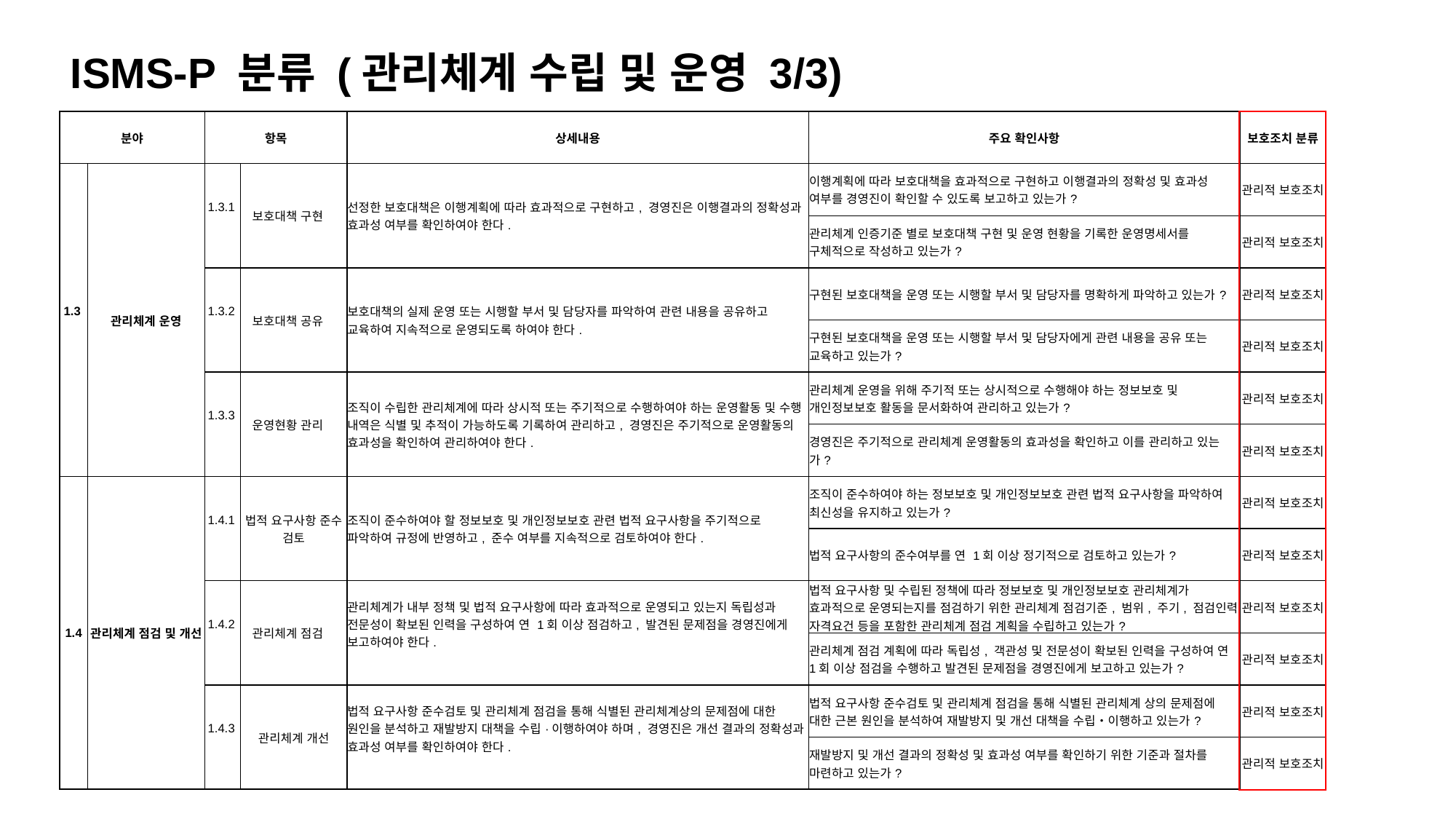

ISMS-P 분류 (관리체계 수립 및 운영 3/3)

| 분야 |  | 항목 |  | 상세내용 | 주요 확인사항 | 보호조치 분류 |
| --- | --- | --- | --- | --- | --- | --- |
| 1.3 | 관리체계 운영 | 1.3.1 | 보호대책 구현 | 선정한 보호대책은 이행계획에 따라 효과적으로 구현하고, 경영진은 이행결과의 정확성과 효과성 여부를 확인하여야 한다. | 이행계획에 따라 보호대책을 효과적으로 구현하고 이행결과의 정확성 및 효과성 여부를 경영진이 확인할 수 있도록 보고하고 있는가? | 관리적 보호조치 |
|  |  |  |  |  | 관리체계 인증기준 별로 보호대책 구현 및 운영 현황을 기록한 운영명세서를 구체적으로 작성하고 있는가? | 관리적 보호조치 |
|  |  | 1.3.2 | 보호대책 공유 | 보호대책의 실제 운영 또는 시행할 부서 및 담당자를 파악하여 관련 내용을 공유하고 교육하여 지속적으로 운영되도록 하여야 한다. | 구현된 보호대책을 운영 또는 시행할 부서 및 담당자를 명확하게 파악하고 있는가? | 관리적 보호조치 |
|  |  |  |  |  | 구현된 보호대책을 운영 또는 시행할 부서 및 담당자에게 관련 내용을 공유 또는 교육하고 있는가? | 관리적 보호조치 |
|  |  | 1.3.3 | 운영현황 관리 | 조직이 수립한 관리체계에 따라 상시적 또는 주기적으로 수행하여야 하는 운영활동 및 수행 내역은 식별 및 추적이 가능하도록 기록하여 관리하고, 경영진은 주기적으로 운영활동의 효과성을 확인하여 관리하여야 한다. | 관리체계 운영을 위해 주기적 또는 상시적으로 수행해야 하는 정보보호 및 개인정보보호 활동을 문서화하여 관리하고 있는가? | 관리적 보호조치 |
|  |  |  |  |  | 경영진은 주기적으로 관리체계 운영활동의 효과성을 확인하고 이를 관리하고 있는가? | 관리적 보호조치 |
| 1.4 | 관리체계 점검 및 개선 | 1.4.1 | 법적 요구사항 준수 검토 | 조직이 준수하여야 할 정보보호 및 개인정보보호 관련 법적 요구사항을 주기적으로 파악하여 규정에 반영하고, 준수 여부를 지속적으로 검토하여야 한다. | 조직이 준수하여야 하는 정보보호 및 개인정보보호 관련 법적 요구사항을 파악하여 최신성을 유지하고 있는가? | 관리적 보호조치 |
|  |  |  |  |  | 법적 요구사항의 준수여부를 연 1회 이상 정기적으로 검토하고 있는가? | 관리적 보호조치 |
|  |  | 1.4.2 | 관리체계 점검 | 관리체계가 내부 정책 및 법적 요구사항에 따라 효과적으로 운영되고 있는지 독립성과 전문성이 확보된 인력을 구성하여 연 1회 이상 점검하고, 발견된 문제점을 경영진에게 보고하여야 한다. | 법적 요구사항 및 수립된 정책에 따라 정보보호 및 개인정보보호 관리체계가 효과적으로 운영되는지를 점검하기 위한 관리체계 점검기준, 범위, 주기, 점검인력 자격요건 등을 포함한 관리체계 점검 계획을 수립하고 있는가? | 관리적 보호조치 |
|  |  |  |  |  | 관리체계 점검 계획에 따라 독립성, 객관성 및 전문성이 확보된 인력을 구성하여 연 1회 이상 점검을 수행하고 발견된 문제점을 경영진에게 보고하고 있는가? | 관리적 보호조치 |
|  |  | 1.4.3 | 관리체계 개선 | 법적 요구사항 준수검토 및 관리체계 점검을 통해 식별된 관리체계상의 문제점에 대한 원인을 분석하고 재발방지 대책을 수립·이행하여야 하며, 경영진은 개선 결과의 정확성과 효과성 여부를 확인하여야 한다. | 법적 요구사항 준수검토 및 관리체계 점검을 통해 식별된 관리체계 상의 문제점에 대한 근본 원인을 분석하여 재발방지 및 개선 대책을 수립‧이행하고 있는가? | 관리적 보호조치 |
|  |  |  |  |  | 재발방지 및 개선 결과의 정확성 및 효과성 여부를 확인하기 위한 기준과 절차를 마련하고 있는가? | 관리적 보호조치 |